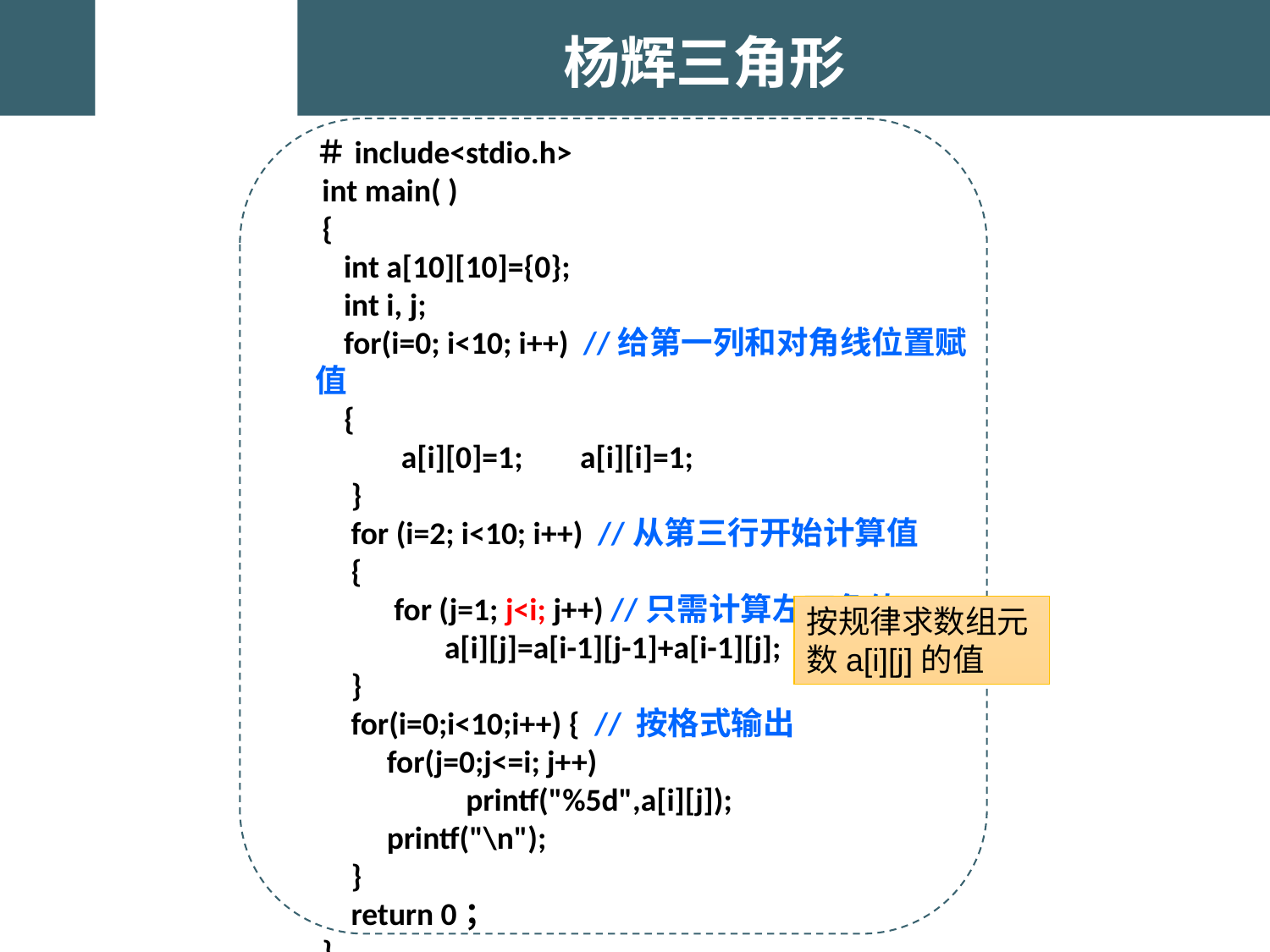

杨辉三角形

＃include<stdio.h>
 int main( )
 {
    int a[10][10]={0};
    int i, j;
    for(i=0; i<10; i++)  //给第一列和对角线位置赋值
    {
            a[i][0]=1;        a[i][i]=1;
     }
     for (i=2; i<10; i++)  //从第三行开始计算值
     {
           for (j=1; j<i; j++) //只需计算左下角值
                  a[i][j]=a[i-1][j-1]+a[i-1][j];
     }
     for(i=0;i<10;i++) {  // 按格式输出
          for(j=0;j<=i; j++)
                     printf("%5d",a[i][j]);
          printf("\n");
     }
     return 0；
 }
按规律求数组元数a[i][j]的值